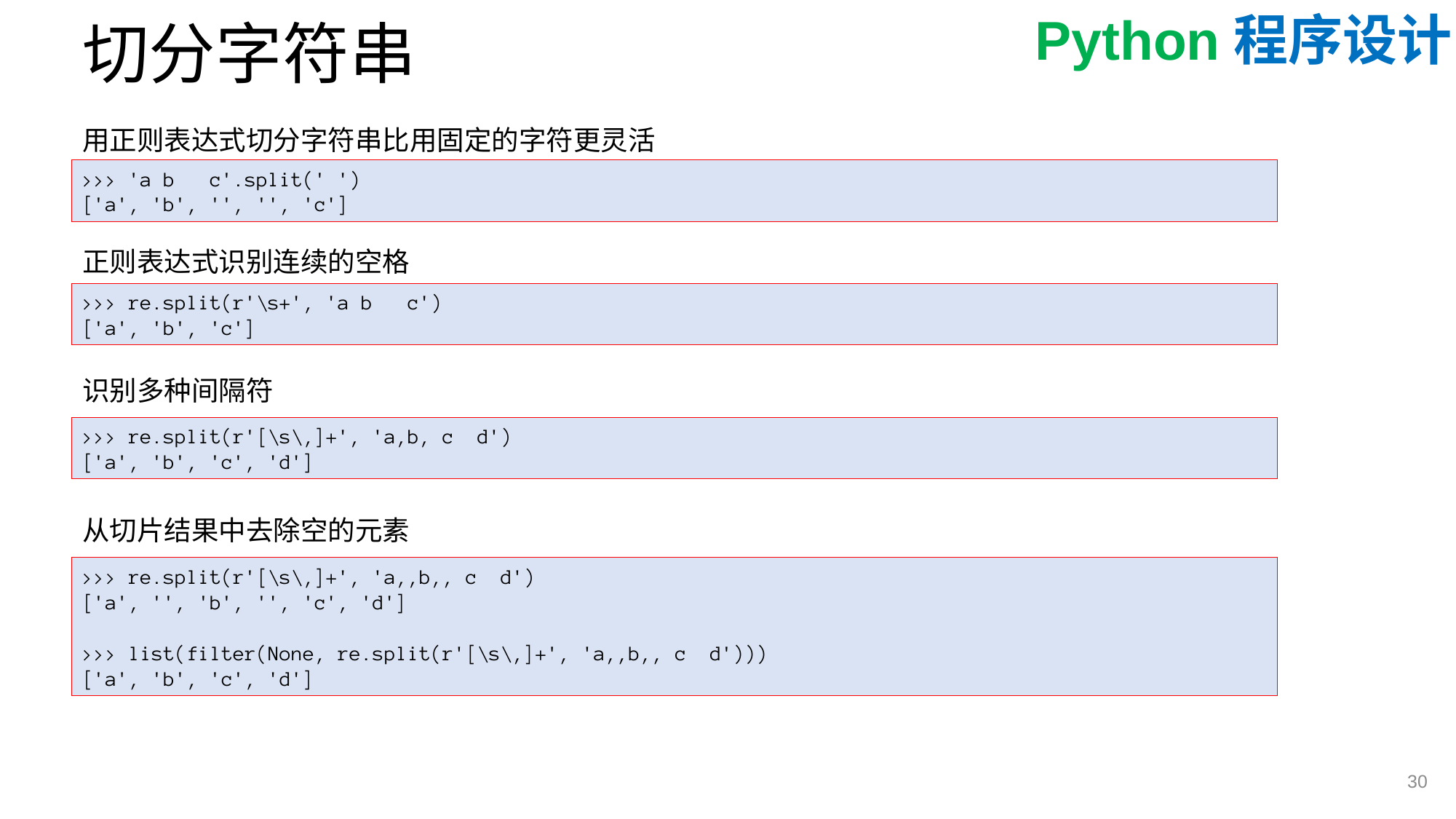

# 切分字符串
用正则表达式切分字符串比用固定的字符更灵活
>>> 'a b   c'.split(' ')
['a', 'b', '', '', 'c']
正则表达式识别连续的空格
>>> re.split(r'\s+', 'a b   c')
['a', 'b', 'c']
识别多种间隔符
>>> re.split(r'[\s\,]+', 'a,b, c  d')
['a', 'b', 'c', 'd']
从切片结果中去除空的元素
>>> re.split(r'[\s\,]+', 'a,,b,, c  d')
['a', '', 'b', '', 'c', 'd']

>>> list(filter(None, re.split(r'[\s\,]+', 'a,,b,, c  d')))
['a', 'b', 'c', 'd']
30